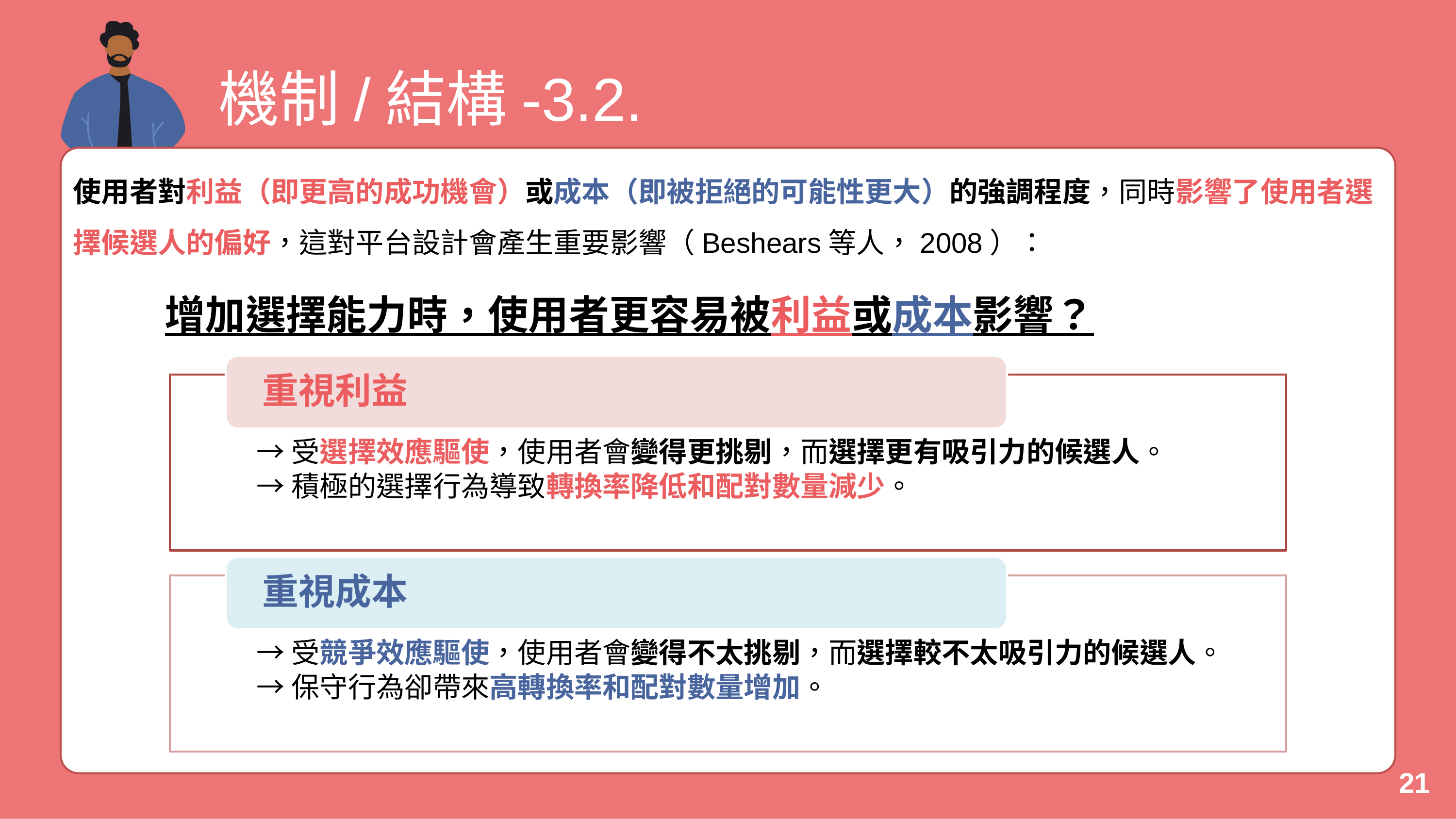

機制/結構-3.2.
使用者對利益（即更高的成功機會）或成本（即被拒絕的可能性更大）的強調程度，同時影響了使用者選擇候選人的偏好，這對平台設計會產生重要影響（Beshears等人，2008）：

→受選擇效應驅使，使用者會變得更挑剔，而選擇更有吸引力的候選人。
→積極的選擇行為導致轉換率降低和配對數量減少。
重視利益
→受競爭效應驅使，使用者會變得不太挑剔，而選擇較不太吸引力的候選人。
→保守行為卻帶來高轉換率和配對數量增加。
重視成本
增加選擇能力時，使用者更容易被利益或成本影響？
21